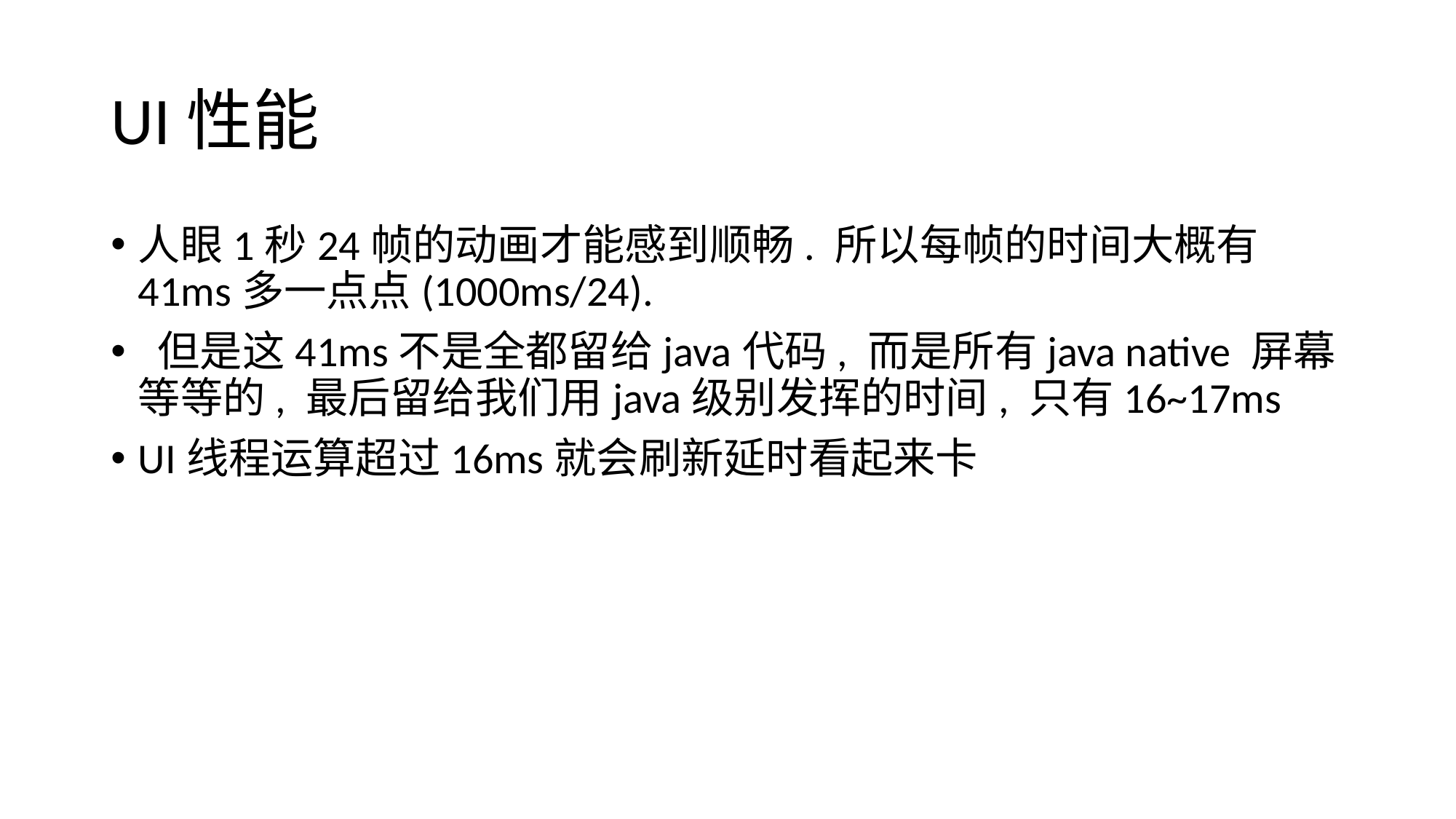

# UI性能
人眼1秒24帧的动画才能感到顺畅. 所以每帧的时间大概有41ms多一点点(1000ms/24).
 但是这41ms不是全都留给java代码, 而是所有java native 屏幕等等的, 最后留给我们用java级别发挥的时间, 只有16~17ms
UI线程运算超过16ms就会刷新延时看起来卡